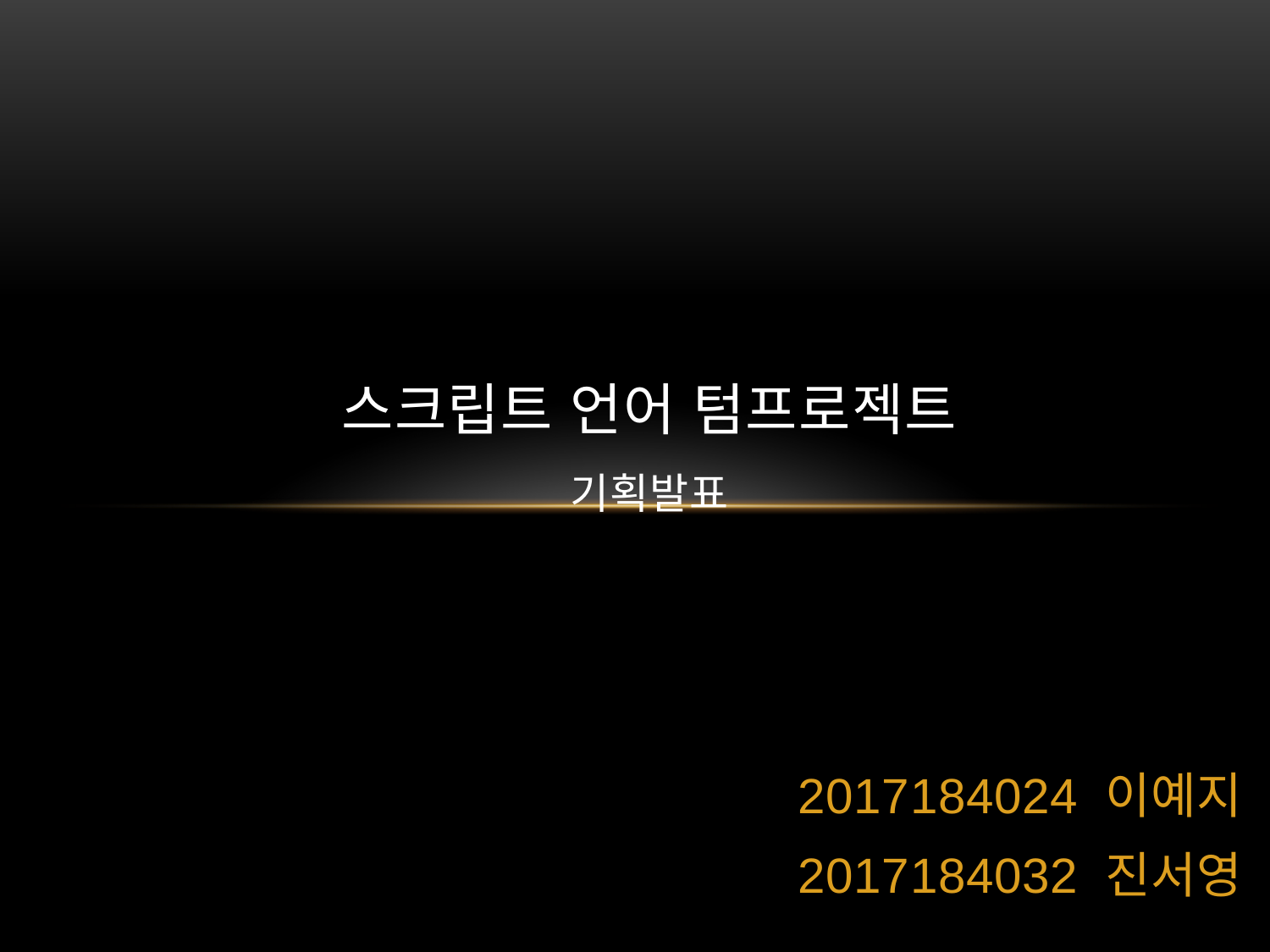

# 스크립트 언어 텀프로젝트 기획발표
2017184024 이예지
2017184032 진서영